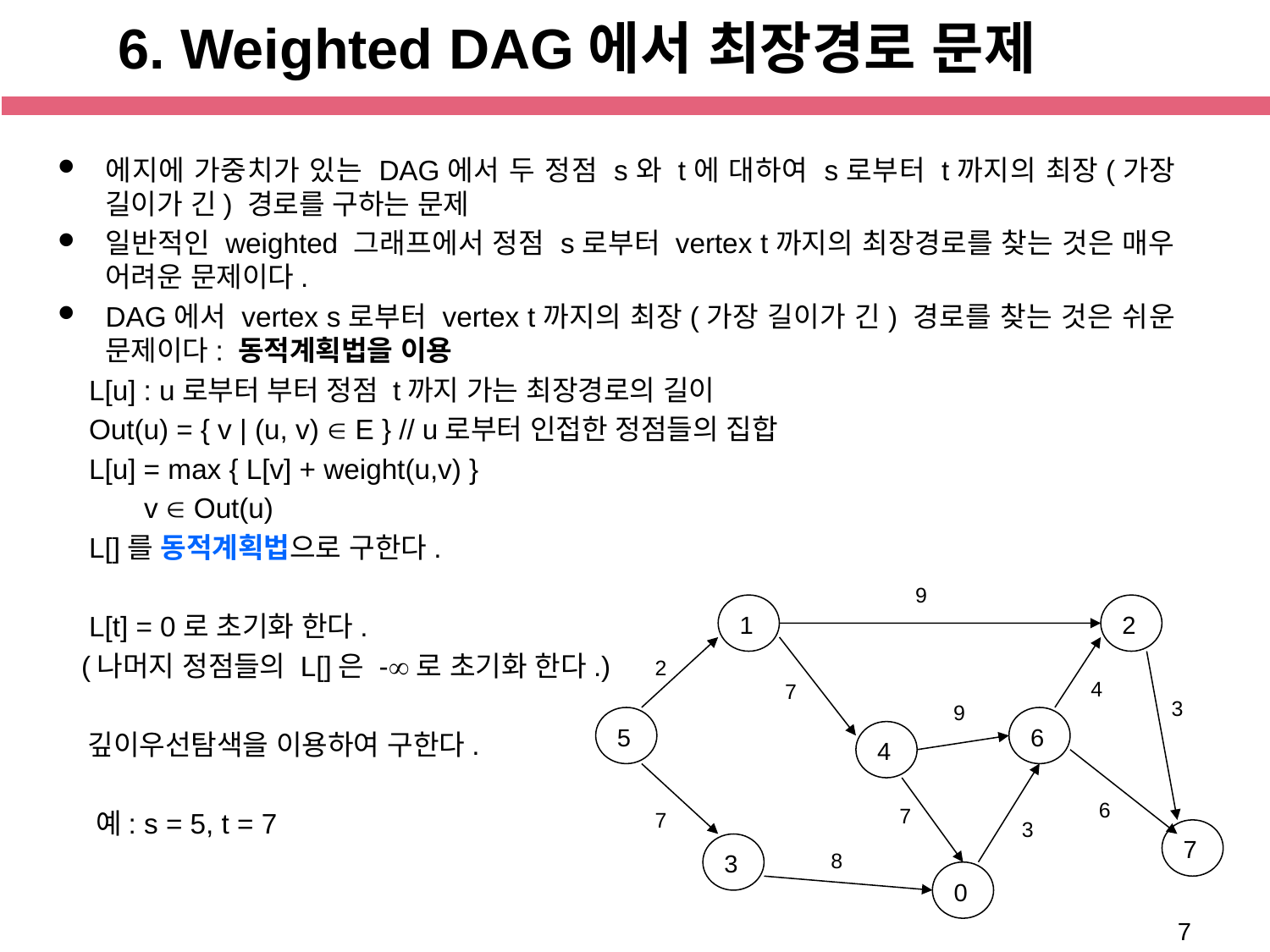

# 6. Weighted DAG에서 최장경로 문제
에지에 가중치가 있는 DAG에서 두 정점 s와 t에 대하여 s로부터 t까지의 최장(가장 길이가 긴) 경로를 구하는 문제
일반적인 weighted 그래프에서 정점 s로부터 vertex t까지의 최장경로를 찾는 것은 매우 어려운 문제이다.
DAG에서 vertex s로부터 vertex t까지의 최장(가장 길이가 긴) 경로를 찾는 것은 쉬운 문제이다: 동적계획법을 이용
    L[u] : u로부터 부터 정점 t까지 가는 최장경로의 길이
    Out(u) = { v | (u, v) ∈ E } // u로부터 인접한 정점들의 집합
    L[u] = max { L[v] + weight(u,v) }
           v ∈ Out(u)
    L[]를 동적계획법으로 구한다.

    L[t] = 0로 초기화 한다.
   (나머지 정점들의 L[]은 -∞로 초기화 한다.)

   깊이우선탐색을 이용하여 구한다.

    예: s = 5, t = 7
9
1
2

5
6
4

7
3
0

2
4
7
3
9
6
7
7
3
8